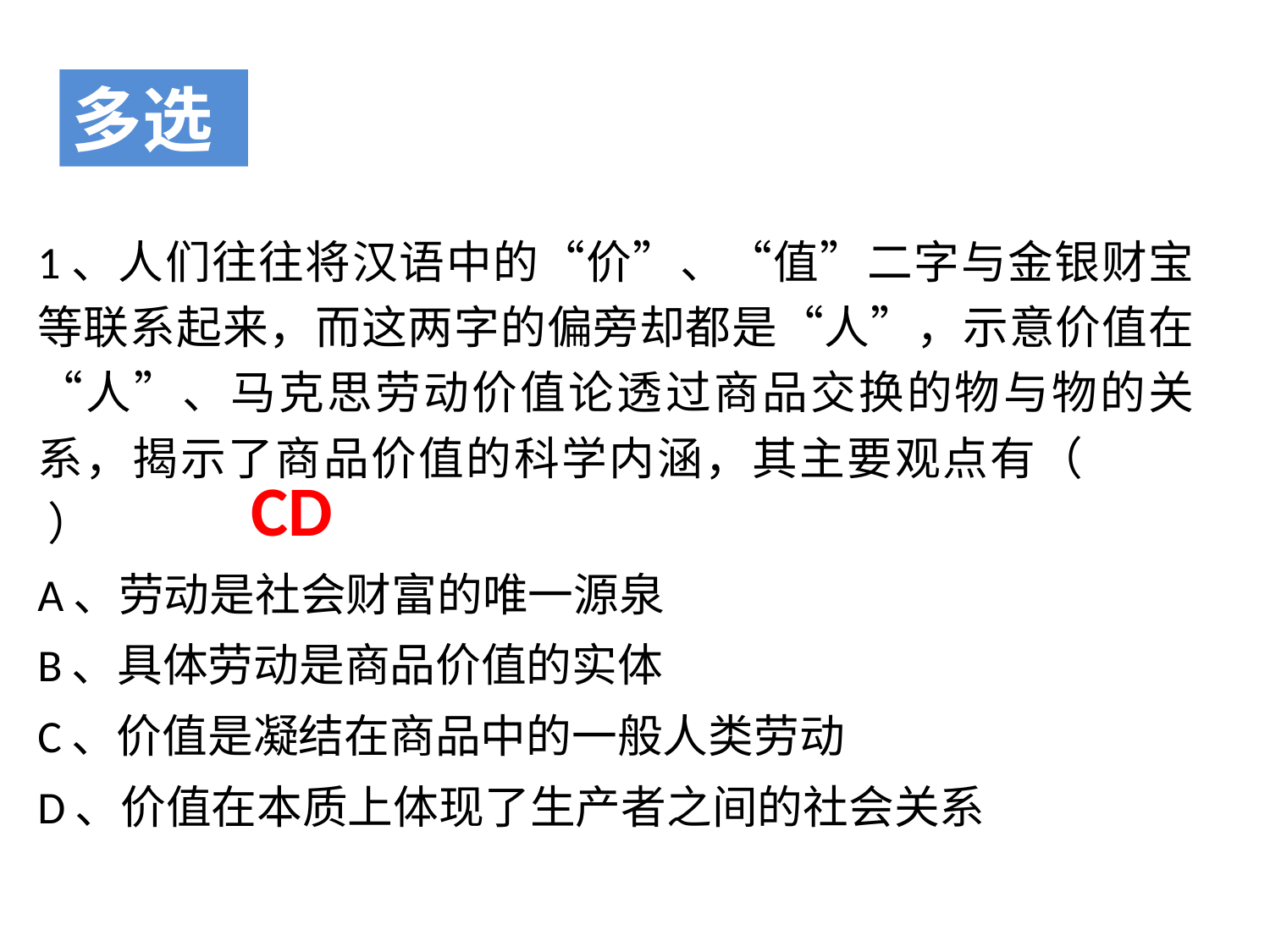

多选
1、人们往往将汉语中的“价”、“值”二字与金银财宝等联系起来，而这两字的偏旁却都是“人”，示意价值在“人”、马克思劳动价值论透过商品交换的物与物的关系，揭示了商品价值的科学内涵，其主要观点有（           ）
A、劳动是社会财富的唯一源泉
B、具体劳动是商品价值的实体
C、价值是凝结在商品中的一般人类劳动
D、价值在本质上体现了生产者之间的社会关系

CD